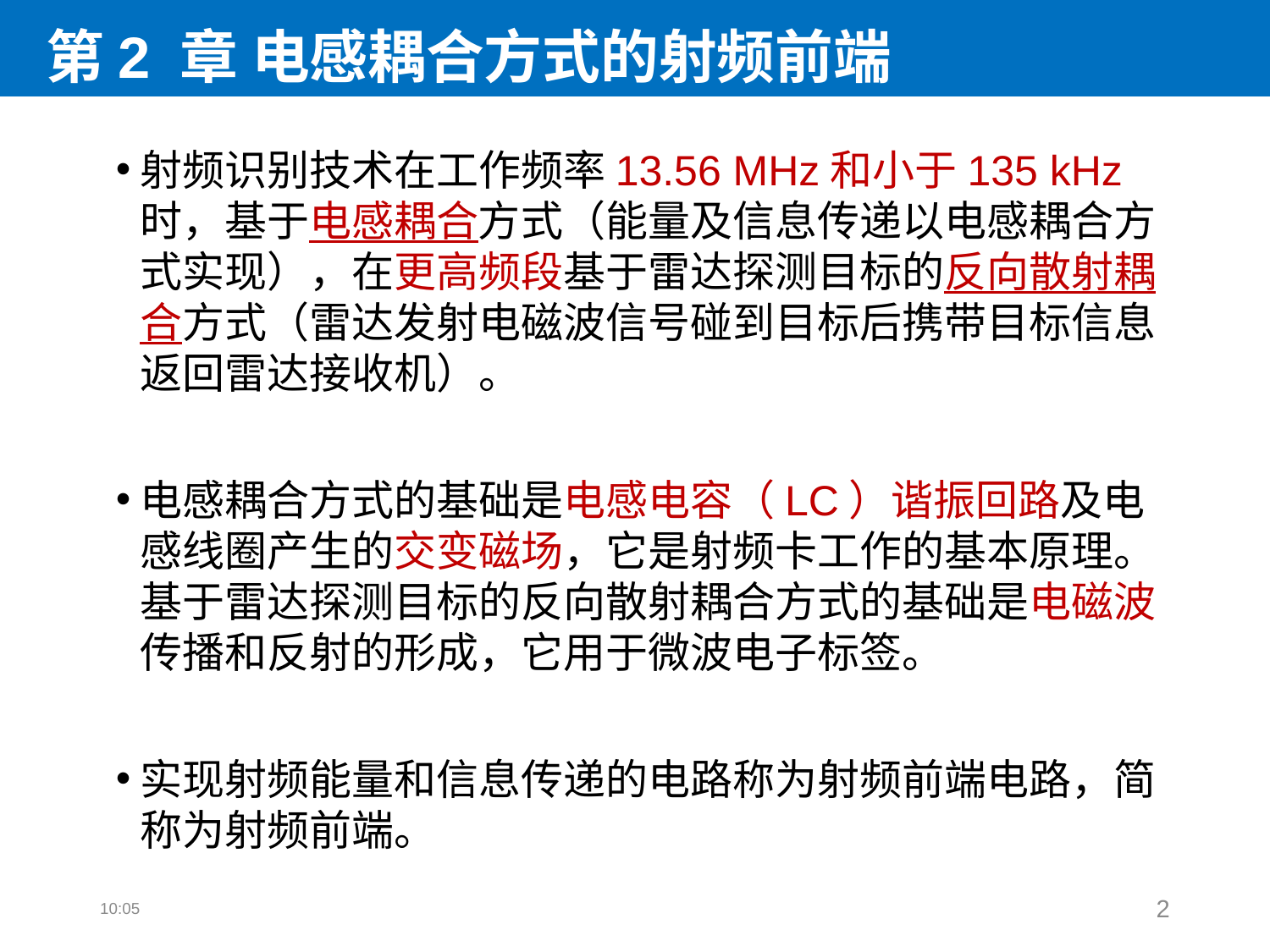

# 第2 章 电感耦合方式的射频前端
射频识别技术在工作频率13.56 MHz和小于135 kHz时，基于电感耦合方式（能量及信息传递以电感耦合方式实现），在更高频段基于雷达探测目标的反向散射耦合方式（雷达发射电磁波信号碰到目标后携带目标信息返回雷达接收机）。

电感耦合方式的基础是电感电容（LC）谐振回路及电感线圈产生的交变磁场，它是射频卡工作的基本原理。基于雷达探测目标的反向散射耦合方式的基础是电磁波传播和反射的形成，它用于微波电子标签。

实现射频能量和信息传递的电路称为射频前端电路，简称为射频前端。
10:05
2